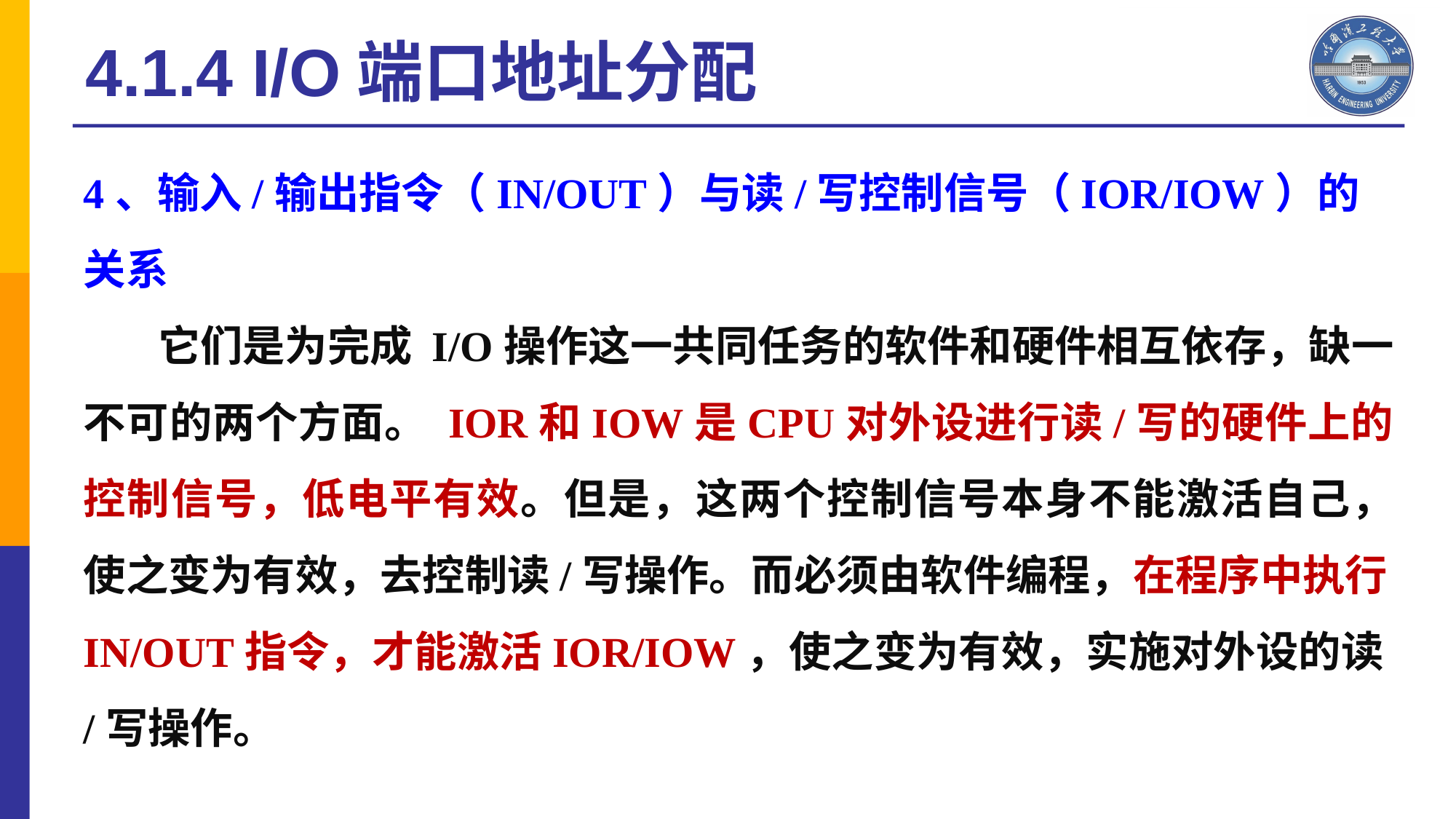

4.1.4 I/O端口地址分配
4、输入/输出指令（IN/OUT）与读/写控制信号（IOR/IOW）的关系
        它们是为完成 I/O操作这一共同任务的软件和硬件相互依存，缺一不可的两个方面。 IOR和IOW是CPU对外设进行读/写的硬件上的控制信号，低电平有效。但是，这两个控制信号本身不能激活自己，使之变为有效，去控制读/写操作。而必须由软件编程，在程序中执行IN/OUT指令，才能激活IOR/IOW，使之变为有效，实施对外设的读/写操作。